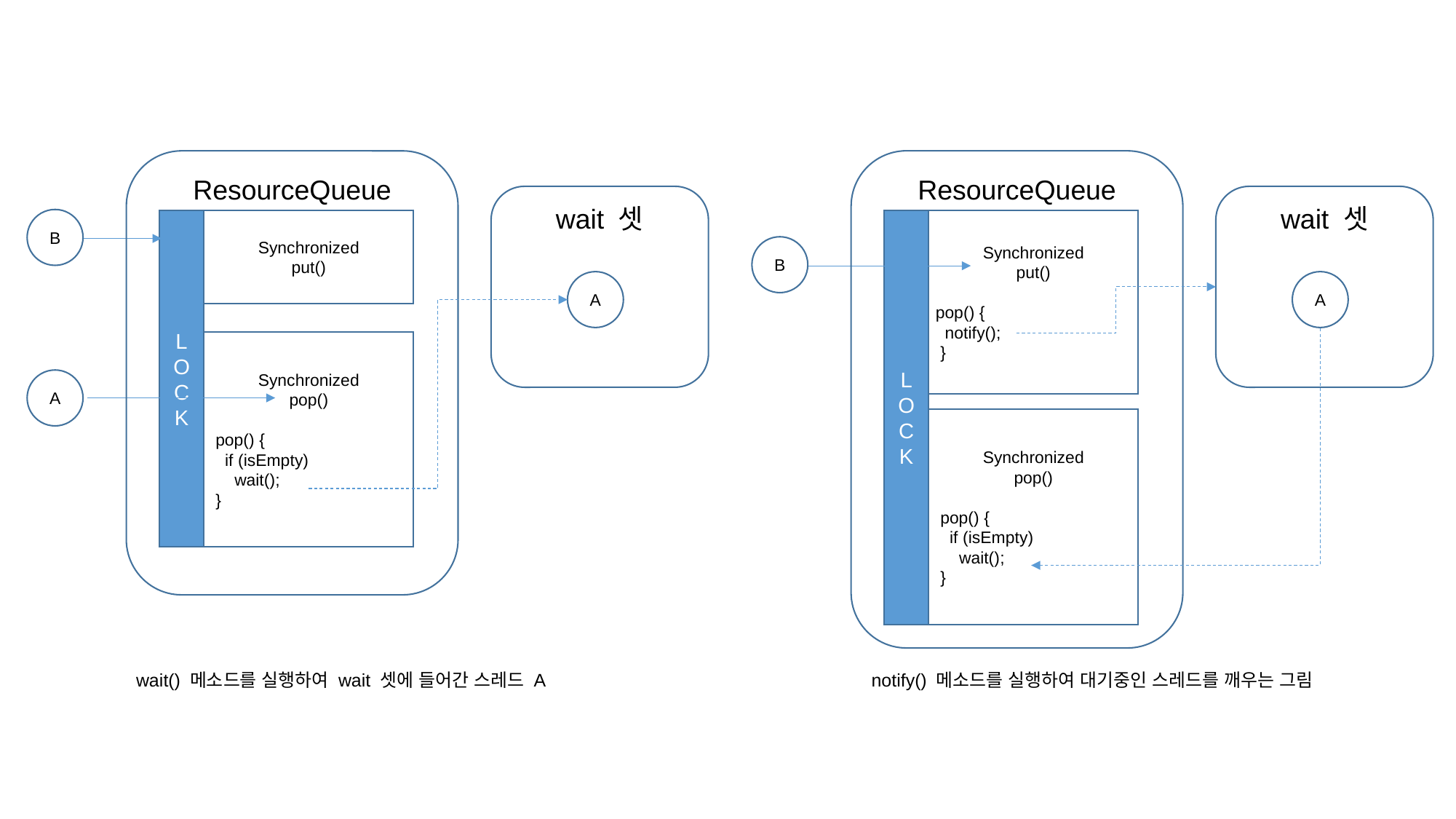

ResourceQueue
ResourceQueue
wait 셋
wait 셋
B
L
O
C
K
Synchronized
put()
L
O
C
K
Synchronized
put()

 pop() {
   notify();
  }
B
A
A
Synchronized
pop()

  pop() {
    if (isEmpty)
      wait();
  }
A
Synchronized
pop()

  pop() {
    if (isEmpty)
      wait();
  }
wait() 메소드를 실행하여 wait 셋에 들어간 스레드 A
notify() 메소드를 실행하여 대기중인 스레드를 깨우는 그림